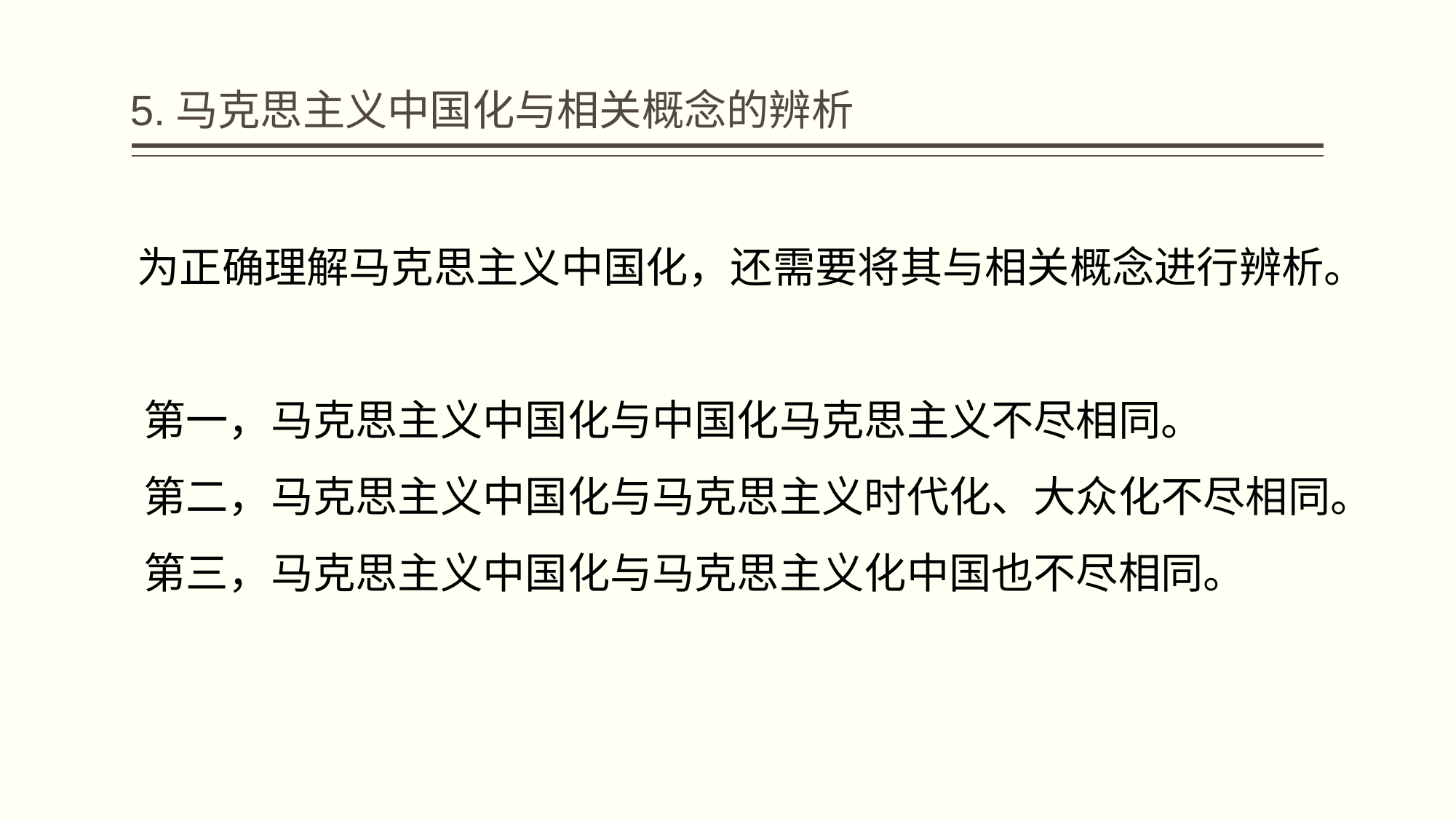

# 5.马克思主义中国化与相关概念的辨析
    为正确理解马克思主义中国化，还需要将其与相关概念进行辨析。

    第一，马克思主义中国化与中国化马克思主义不尽相同。
    第二，马克思主义中国化与马克思主义时代化、大众化不尽相同。
    第三，马克思主义中国化与马克思主义化中国也不尽相同。